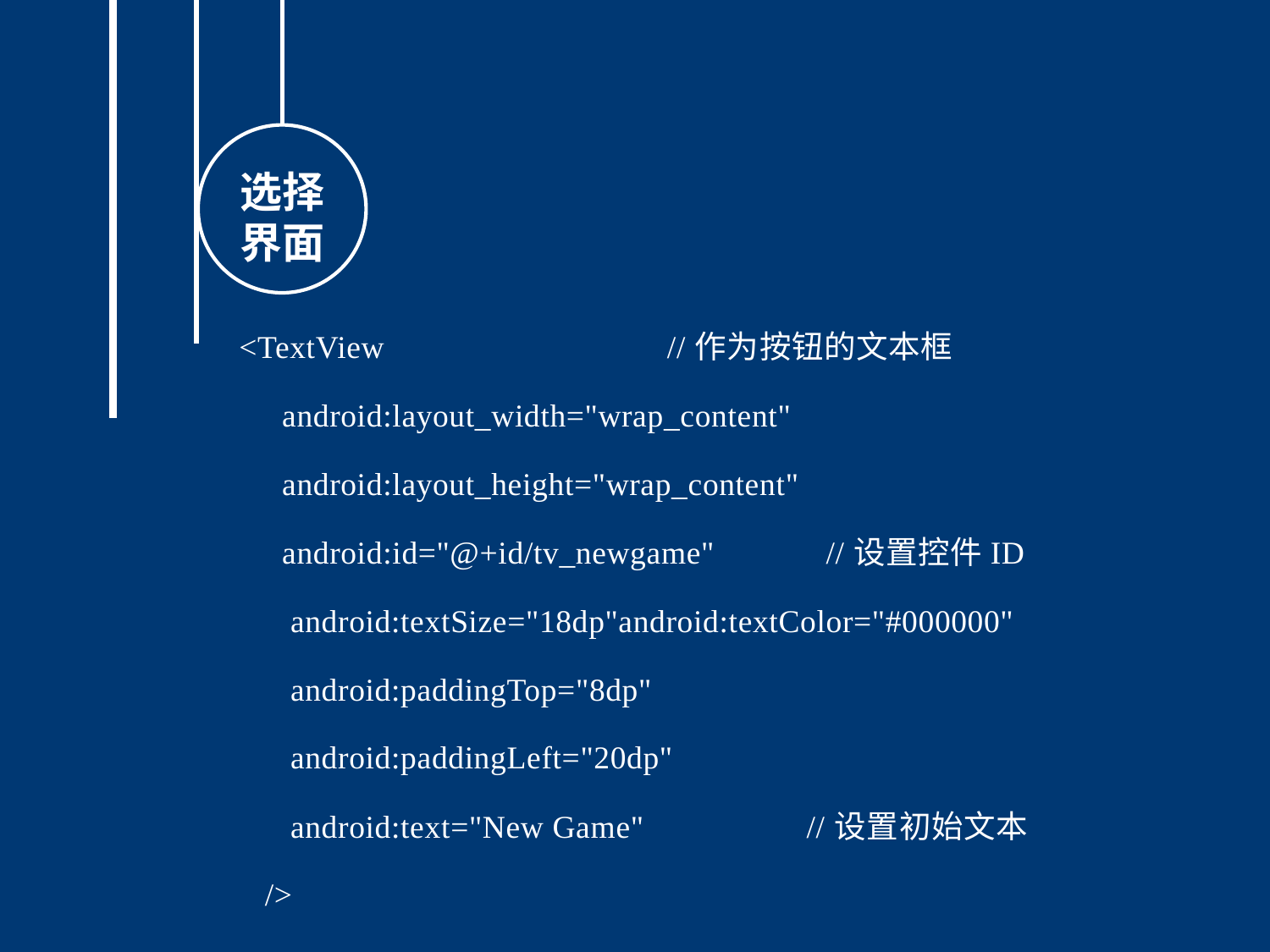

选择
界面
<TextView                                 //作为按钮的文本框

     android:layout_width="wrap_content"

     android:layout_height="wrap_content"

     android:id="@+id/tv_newgame"             //设置控件ID

      android:textSize="18dp"android:textColor="#000000"

      android:paddingTop="8dp"

      android:paddingLeft="20dp"

      android:text="New Game"                   //设置初始文本

   />

   </LinearLayout>